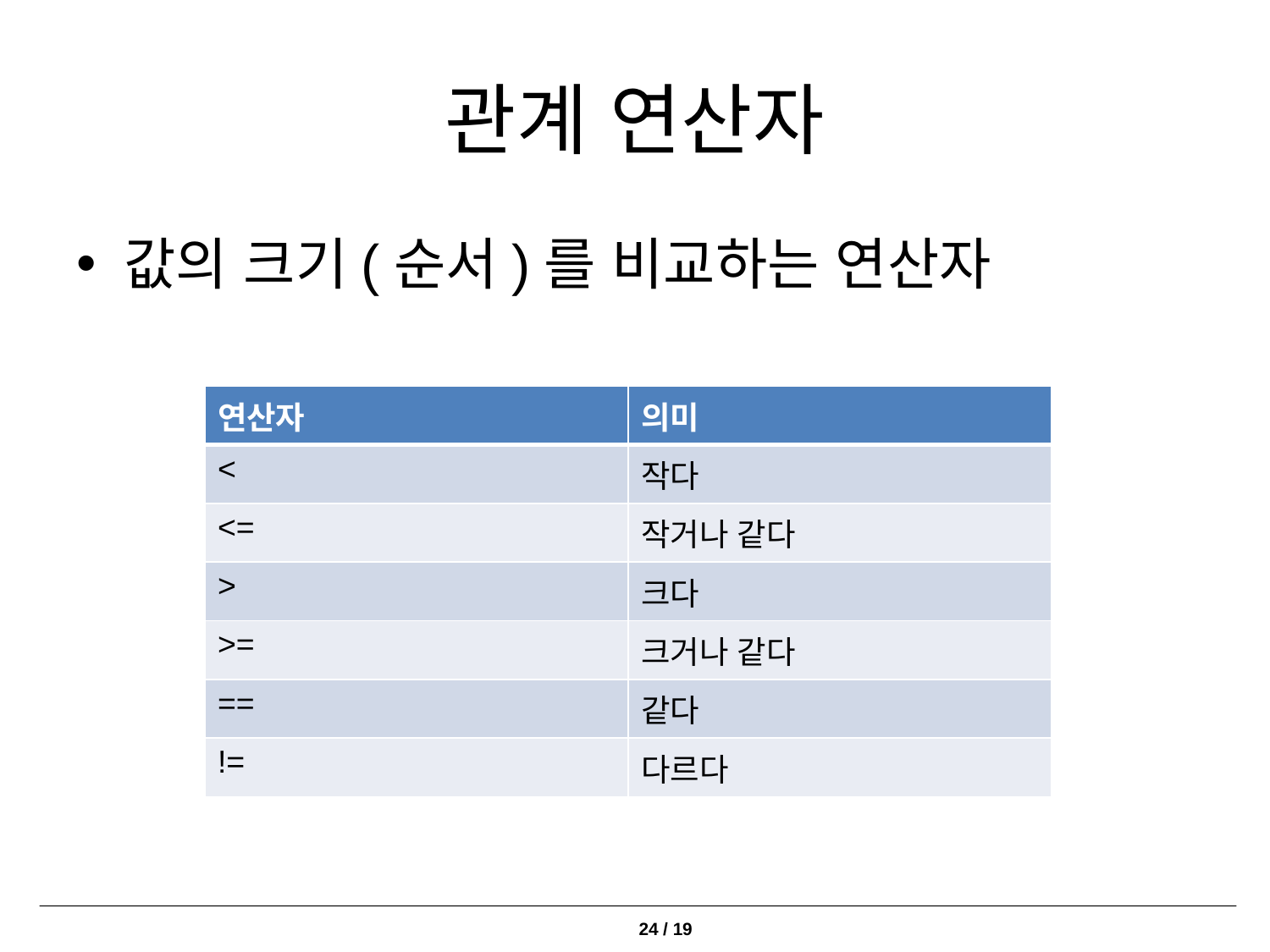

# 관계 연산자
값의 크기(순서)를 비교하는 연산자

| 연산자 | 의미 |
| --- | --- |
| < | 작다 |
| <= | 작거나 같다 |
| > | 크다 |
| >= | 크거나 같다 |
| == | 같다 |
| != | 다르다 |